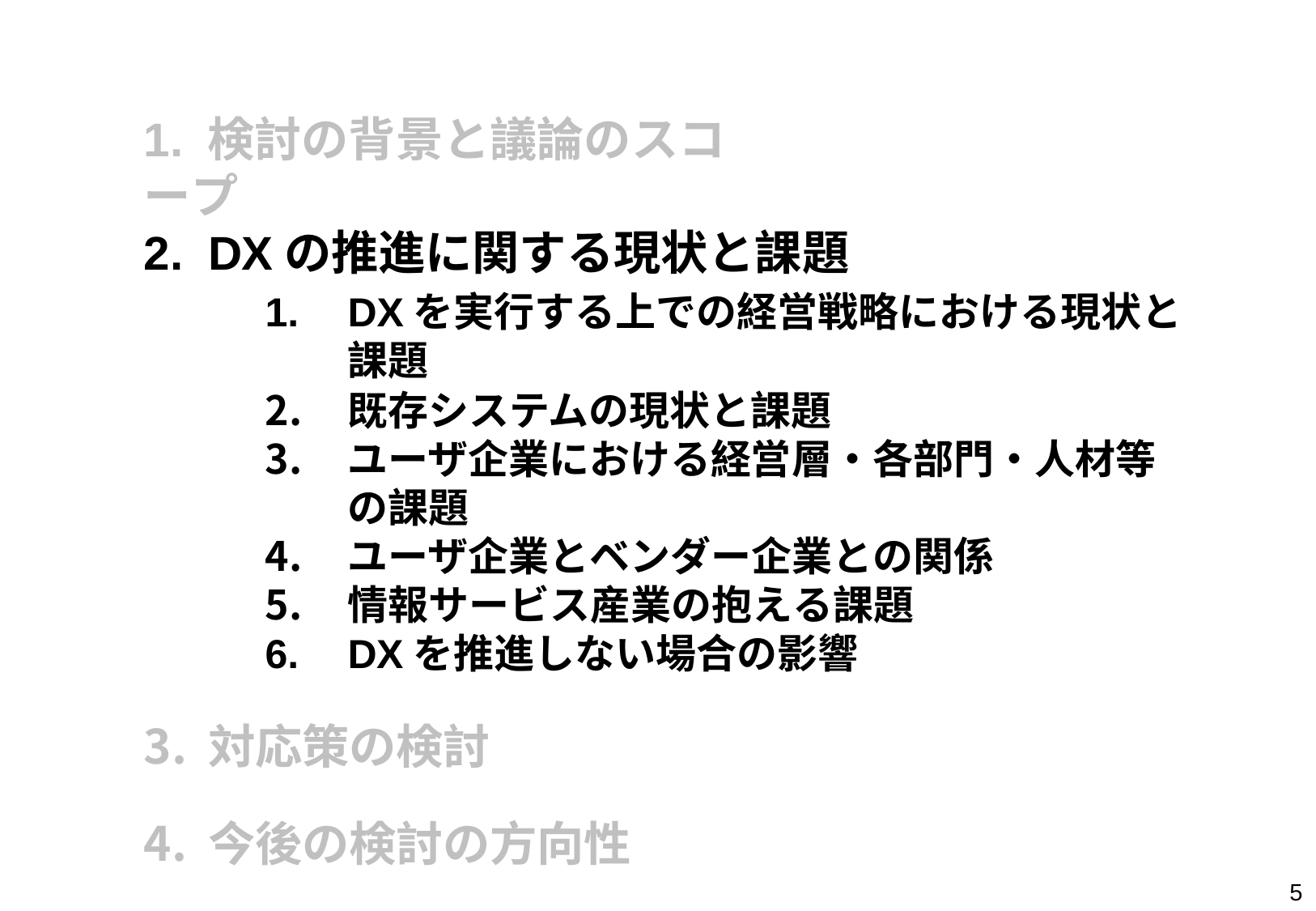

# 1. 検討の背景と議論のスコープ
DXの推進に関する現状と課題
DXを実行する上での経営戦略における現状と課題
既存システムの現状と課題
ユーザ企業における経営層・各部門・人材等の課題
ユーザ企業とベンダー企業との関係
情報サービス産業の抱える課題
DXを推進しない場合の影響

対応策の検討

今後の検討の方向性
5